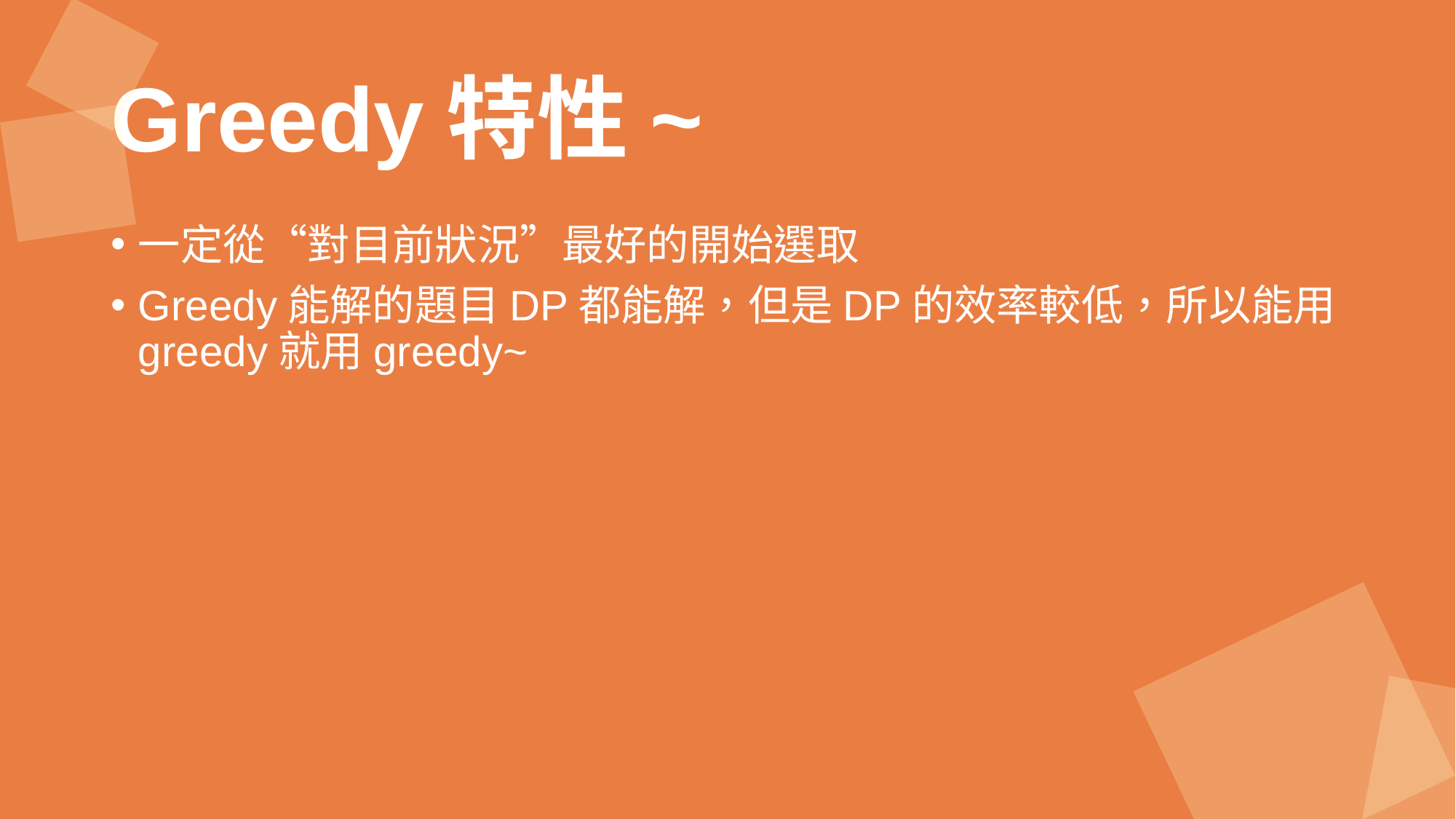

# Greedy特性~

一定從“對目前狀況”最好的開始選取
Greedy能解的題目DP都能解，但是DP的效率較低，所以能用greedy就用greedy~